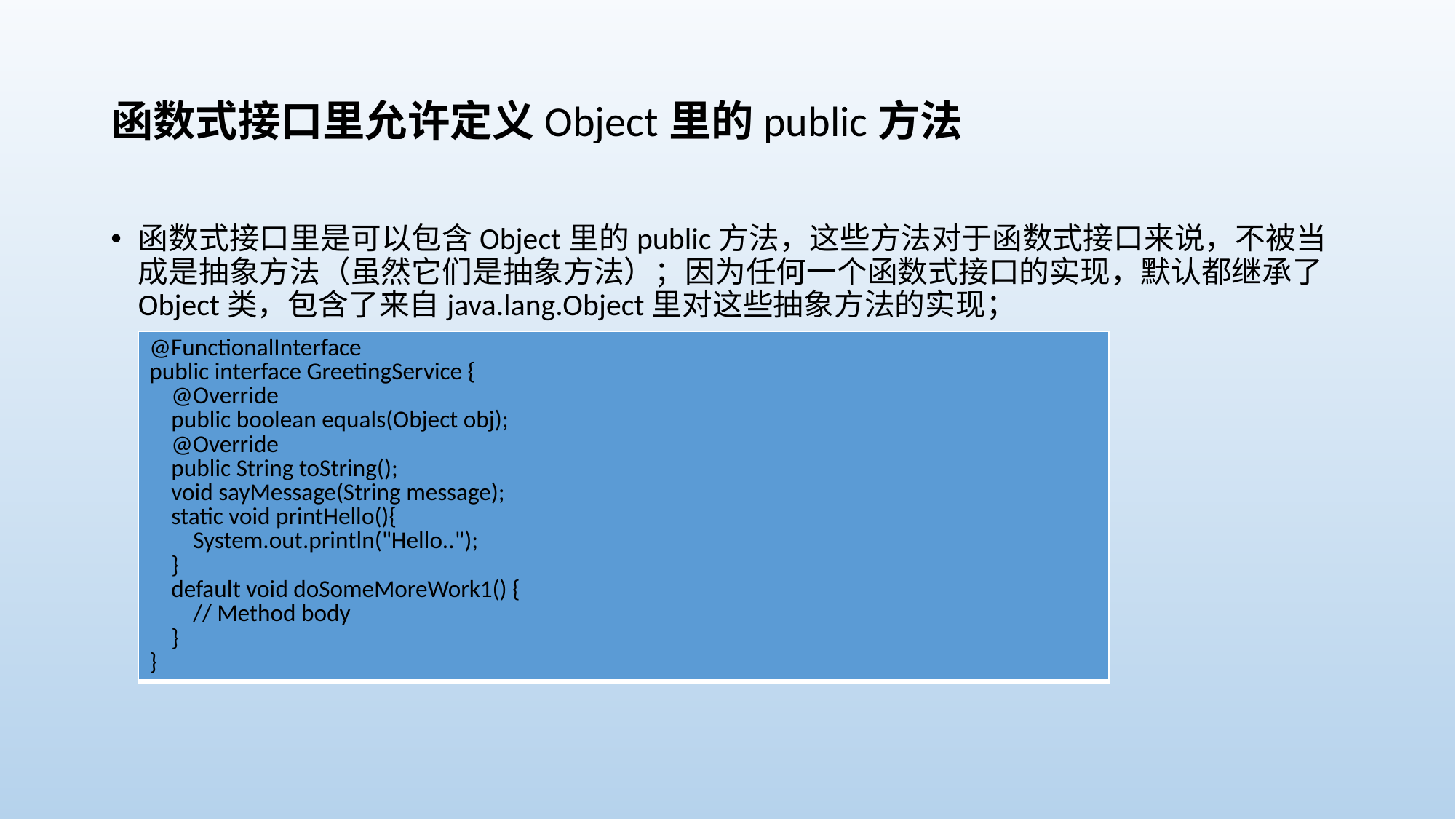

# 函数式接口里允许定义Object里的public方法
函数式接口里是可以包含Object里的public方法，这些方法对于函数式接口来说，不被当成是抽象方法（虽然它们是抽象方法）；因为任何一个函数式接口的实现，默认都继承了Object类，包含了来自java.lang.Object里对这些抽象方法的实现；

| @FunctionalInterface public interface GreetingService { @Override public boolean equals(Object obj); @Override public String toString(); void sayMessage(String message); static void printHello(){ System.out.println("Hello.."); } default void doSomeMoreWork1() { // Method body } } |
| --- |